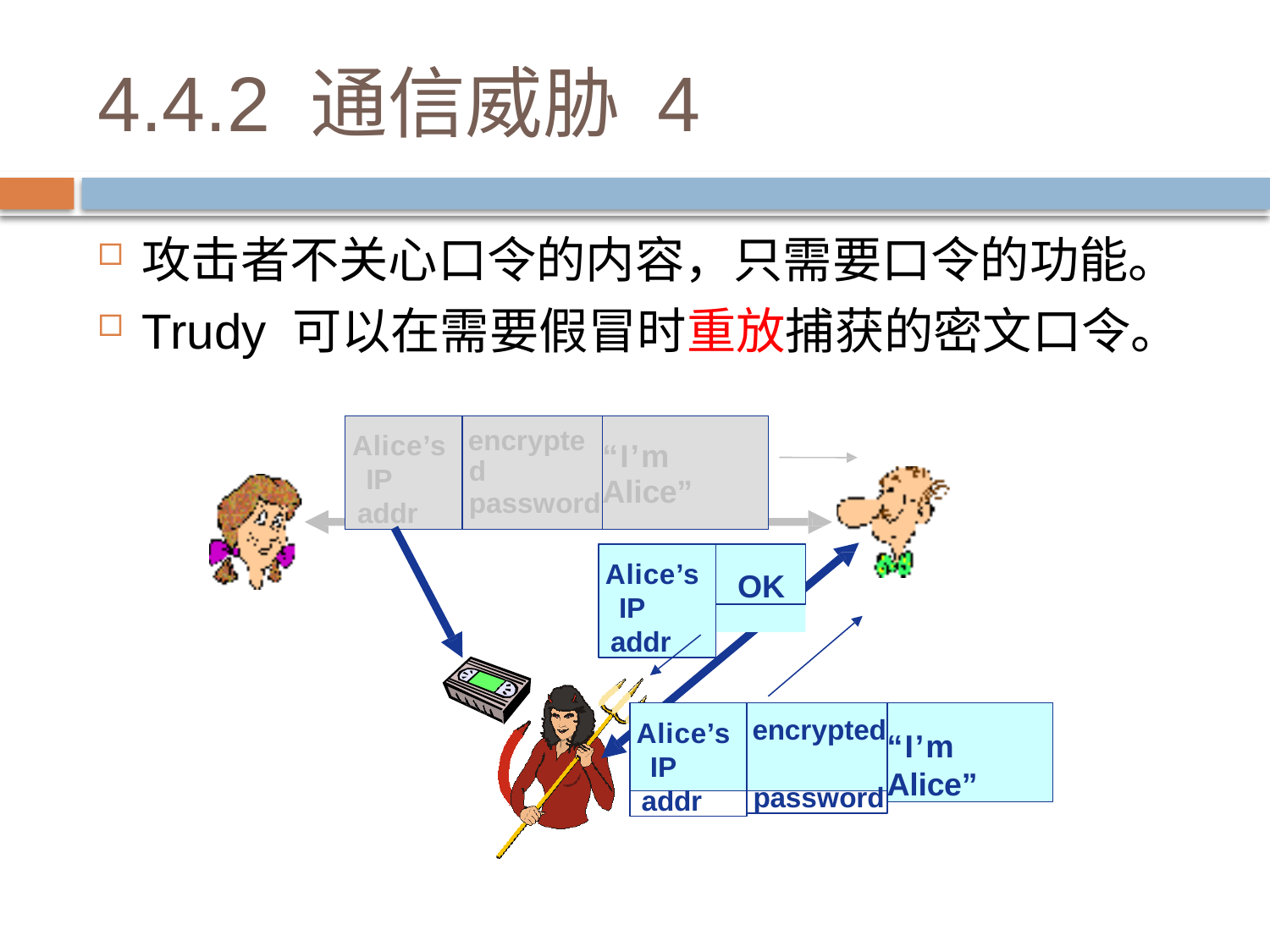

# 4.4.2 通信威胁 4
攻击者不关心口令的内容，只需要口令的功能。
Trudy 可以在需要假冒时重放捕获的密文口令。

| Alice’s IP addr | encrypted password | “I’m Alice” |
| --- | --- | --- |

Alice’s  IP addr
OK

Alice’s  IP addr
encrypted  password
“I’m Alice”